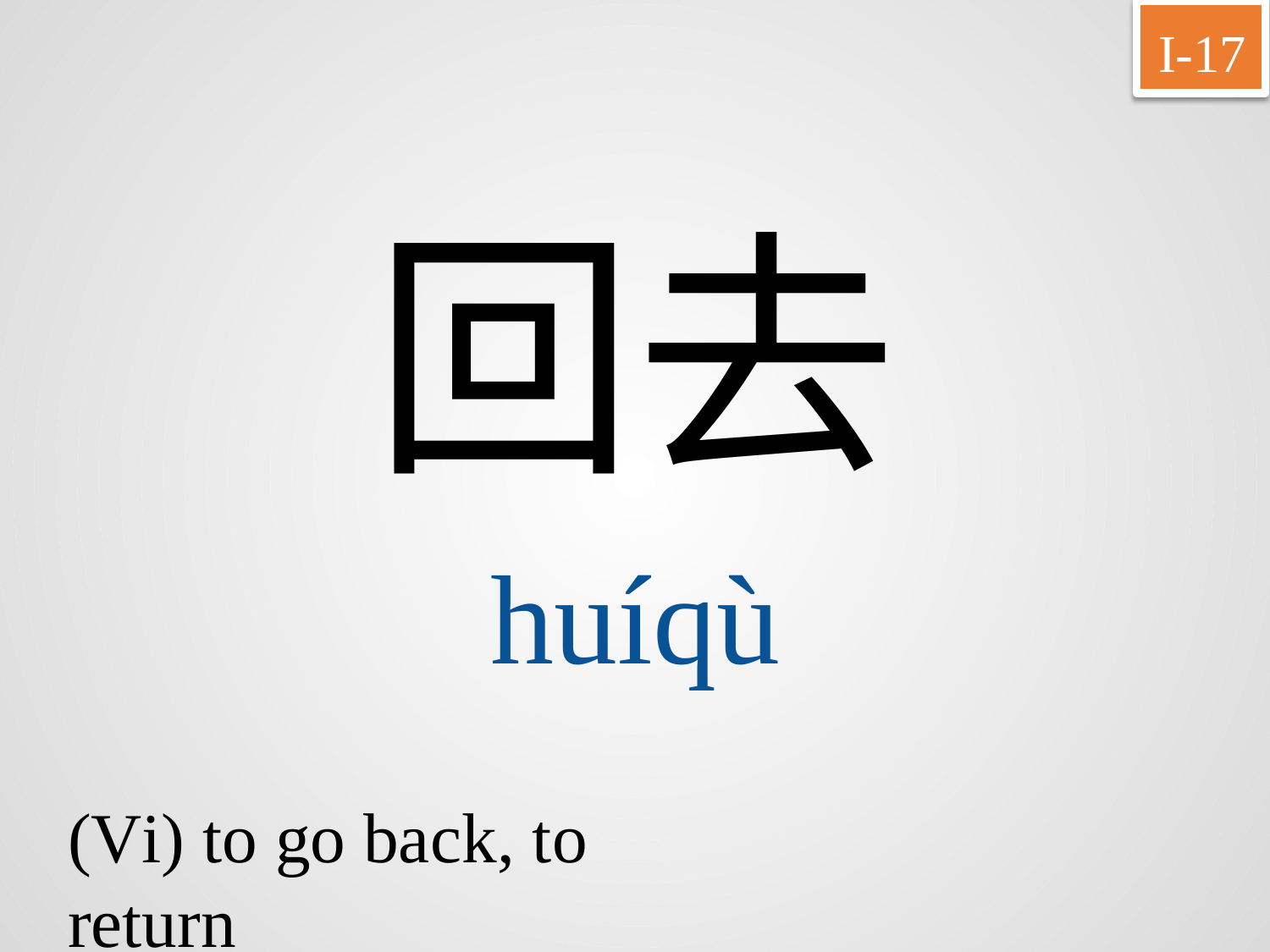

I-17

回去
huíqù
(Vi) to go back, to return